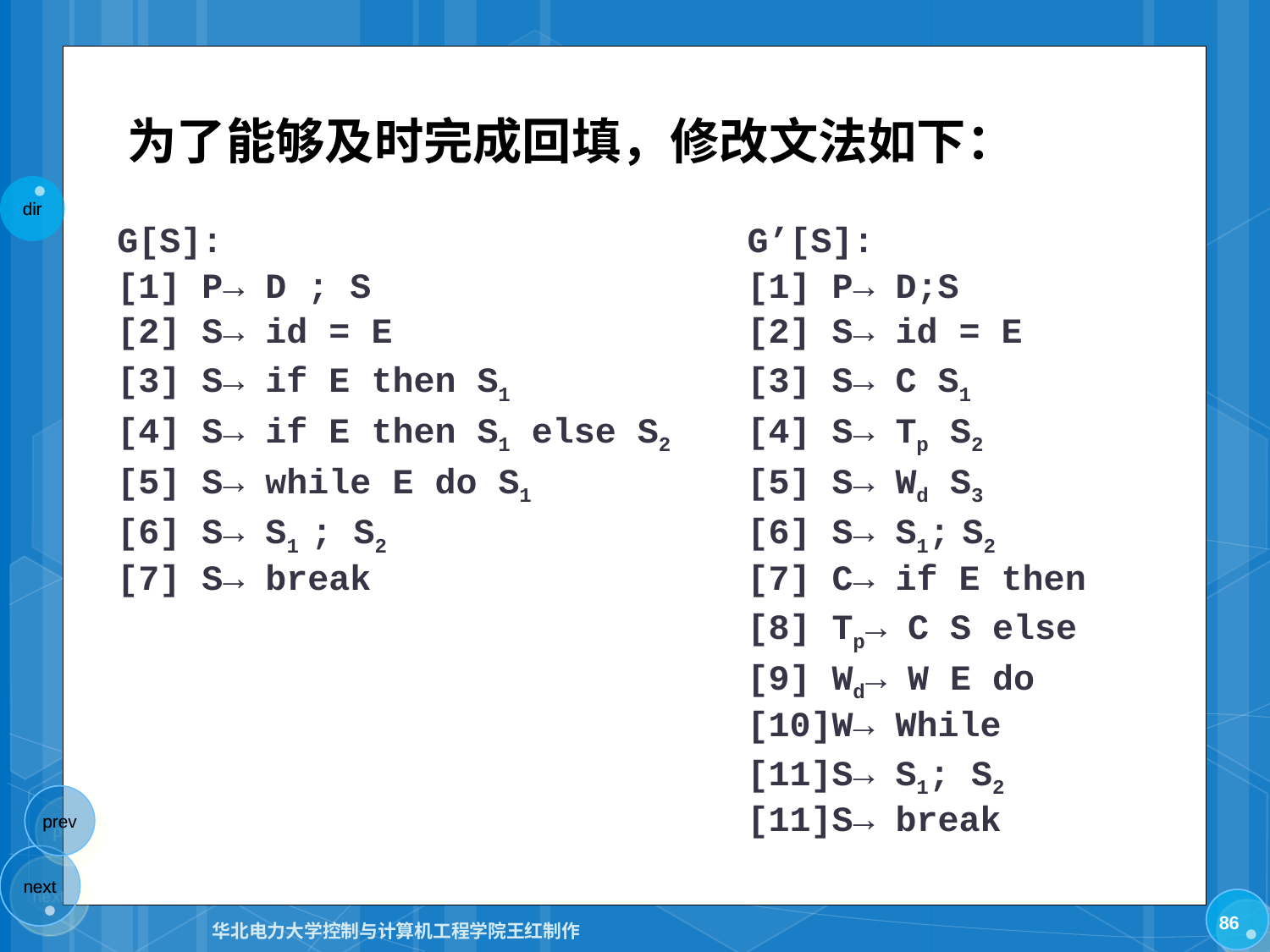

# 为了能够及时完成回填，修改文法如下：
G’[S]:
[1] P→ D;S
[2] S→ id = E
[3] S→ C S1
[4] S→ Tp S2
[5] S→ Wd S3
[6] S→ S1; S2
[7] C→ if E then
[8] Tp→ C S else
[9] Wd→ W E do
[10]W→ While
[11]S→ S1; S2
[11]S→ break
G[S]:
[1] P→ D ; S
[2] S→ id = E
[3] S→ if E then S1
[4] S→ if E then S1 else S2
[5] S→ while E do S1
[6] S→ S1 ; S2
[7] S→ break
86
华北电力大学控制与计算机工程学院王红制作